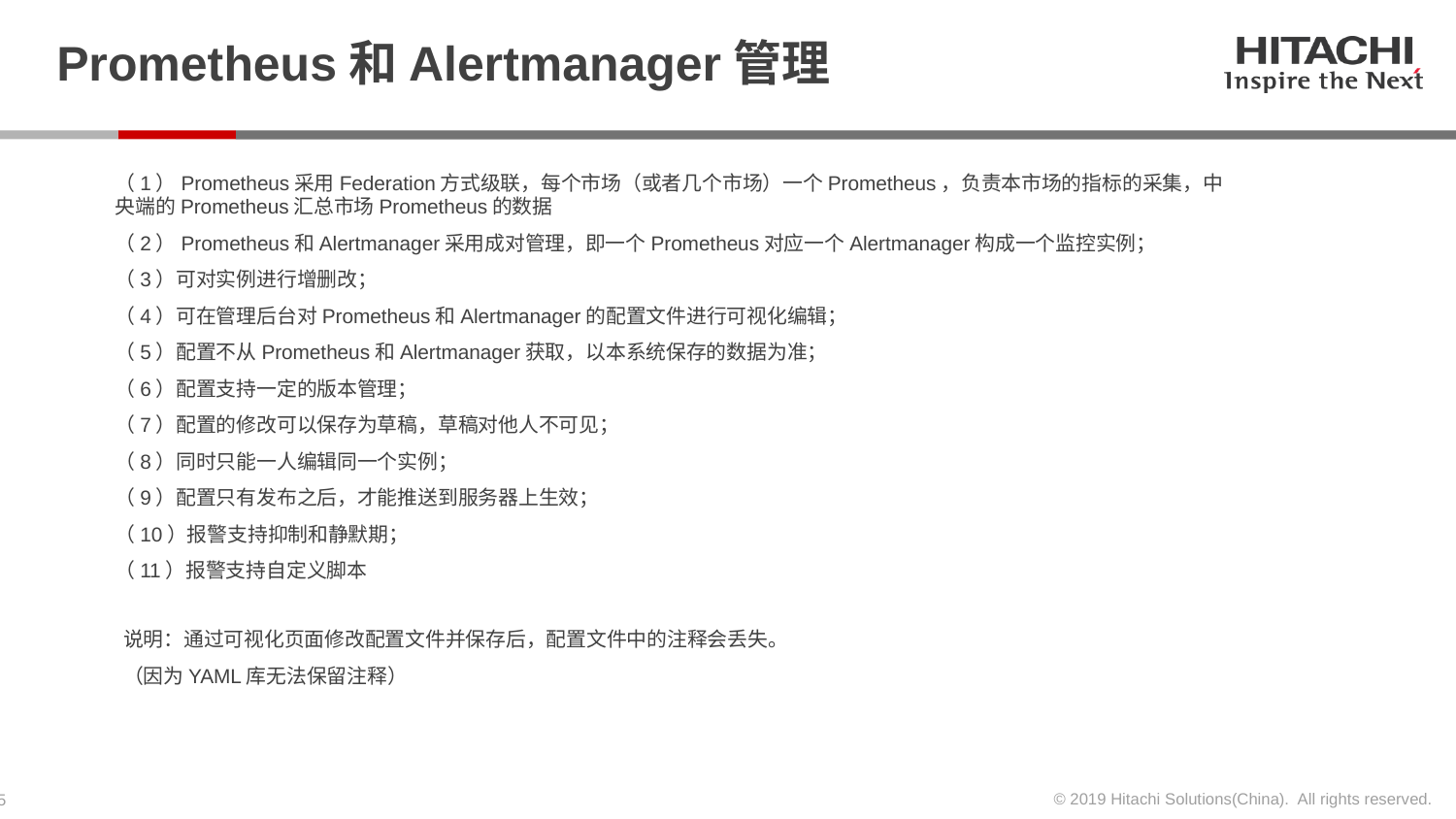

# Prometheus和Alertmanager管理
（1）Prometheus采用Federation方式级联，每个市场（或者几个市场）一个Prometheus，负责本市场的指标的采集，中央端的Prometheus汇总市场Prometheus的数据
（2）Prometheus和Alertmanager采用成对管理，即一个Prometheus对应一个Alertmanager构成一个监控实例；
（3）可对实例进行增删改；
（4）可在管理后台对Prometheus和Alertmanager的配置文件进行可视化编辑；
（5）配置不从Prometheus和Alertmanager获取，以本系统保存的数据为准；
（6）配置支持一定的版本管理；
（7）配置的修改可以保存为草稿，草稿对他人不可见；
（8）同时只能一人编辑同一个实例；
（9）配置只有发布之后，才能推送到服务器上生效；
（10）报警支持抑制和静默期；
（11）报警支持自定义脚本
说明：通过可视化页面修改配置文件并保存后，配置文件中的注释会丢失。
（因为YAML库无法保留注释）